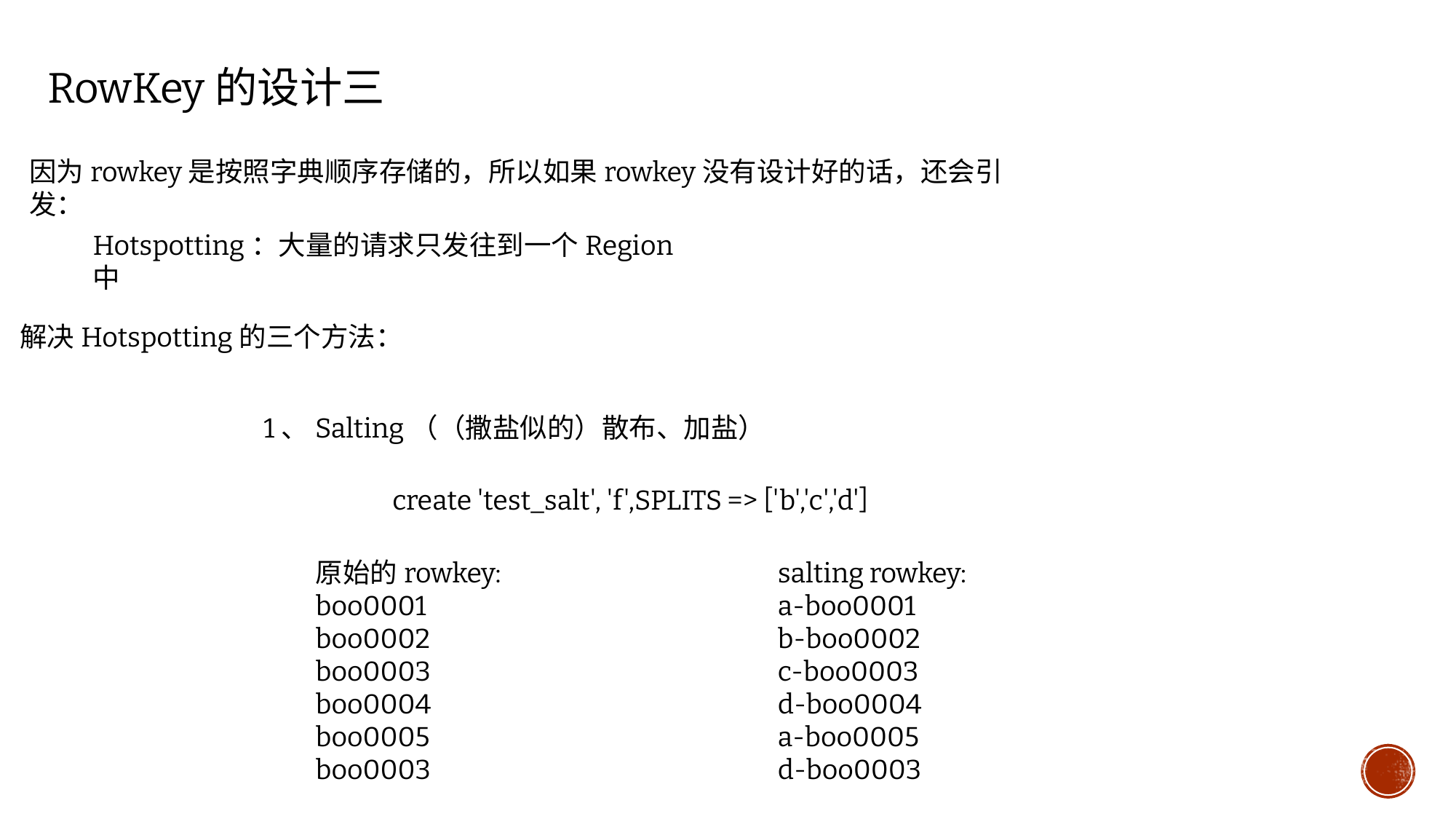

RowKey的设计三
因为rowkey是按照字典顺序存储的，所以如果rowkey没有设计好的话，还会引发：
Hotspotting：大量的请求只发往到一个Region中
解决Hotspotting的三个方法：
1、Salting（（撒盐似的）散布、加盐）
create 'test_salt', 'f',SPLITS => ['b','c','d']
原始的rowkey:
boo0001
boo0002
boo0003
boo0004
boo0005
boo0003
salting rowkey:
a-boo0001
b-boo0002
c-boo0003
d-boo0004
a-boo0005
d-boo0003